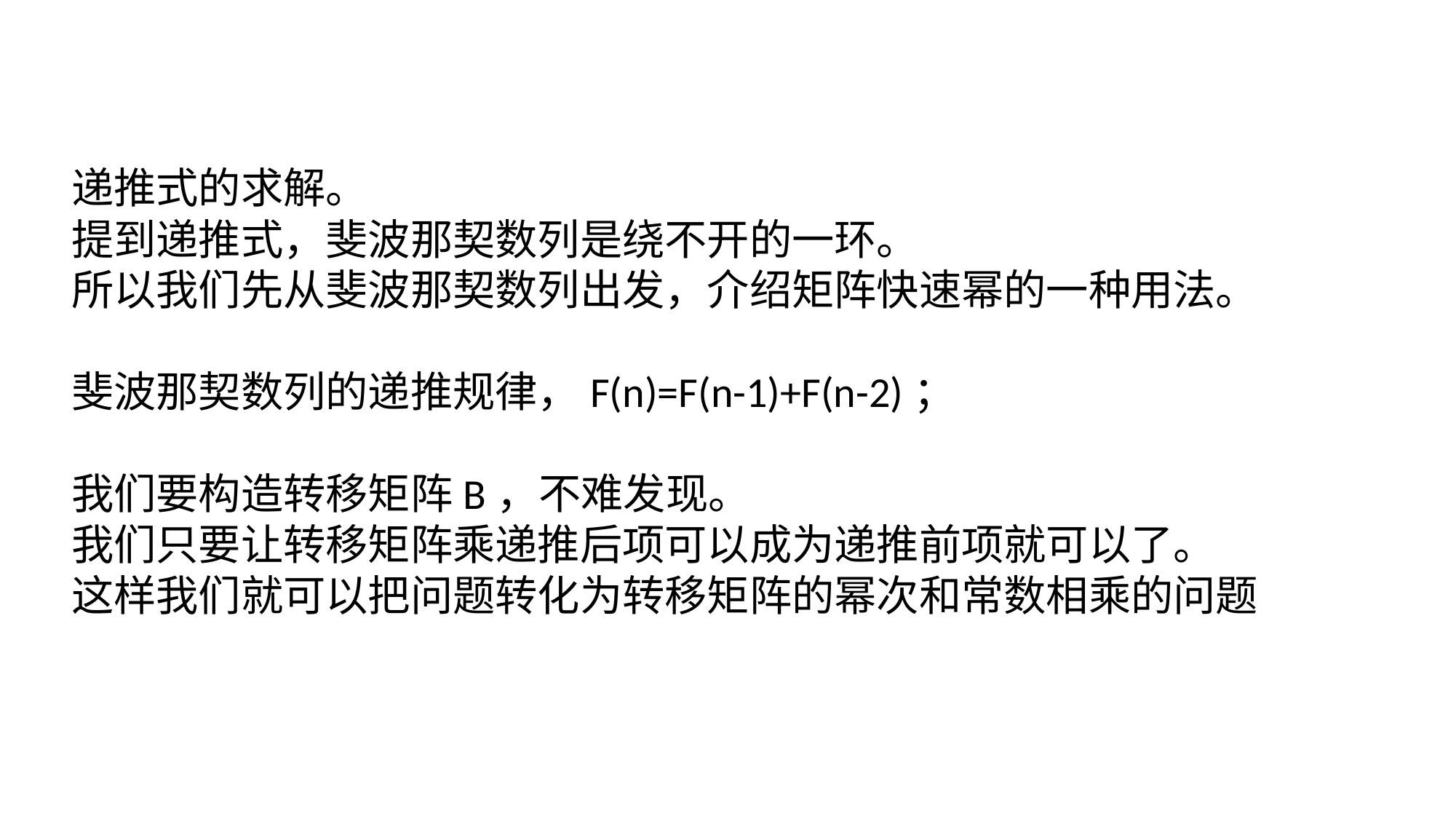

递推式的求解。
提到递推式，斐波那契数列是绕不开的一环。
所以我们先从斐波那契数列出发，介绍矩阵快速幂的一种用法。

斐波那契数列的递推规律，F(n)=F(n-1)+F(n-2)；

我们要构造转移矩阵B，不难发现。
我们只要让转移矩阵乘递推后项可以成为递推前项就可以了。
这样我们就可以把问题转化为转移矩阵的幂次和常数相乘的问题